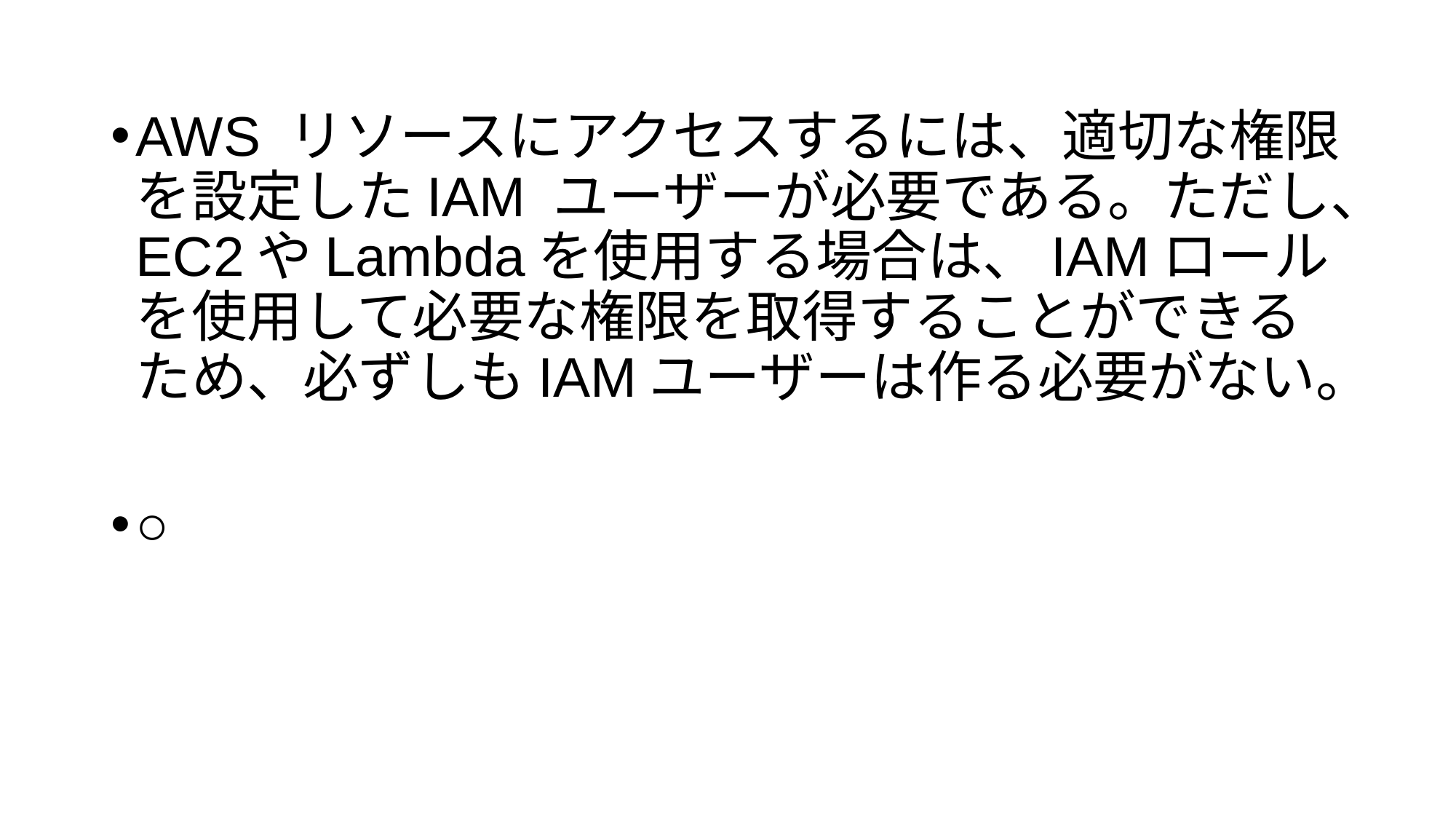

AWS リソースにアクセスするには、適切な権限を設定したIAM ユーザーが必要である。ただし、EC2やLambdaを使用する場合は、IAMロールを使用して必要な権限を取得することができるため、必ずしもIAMユーザーは作る必要がない。

○